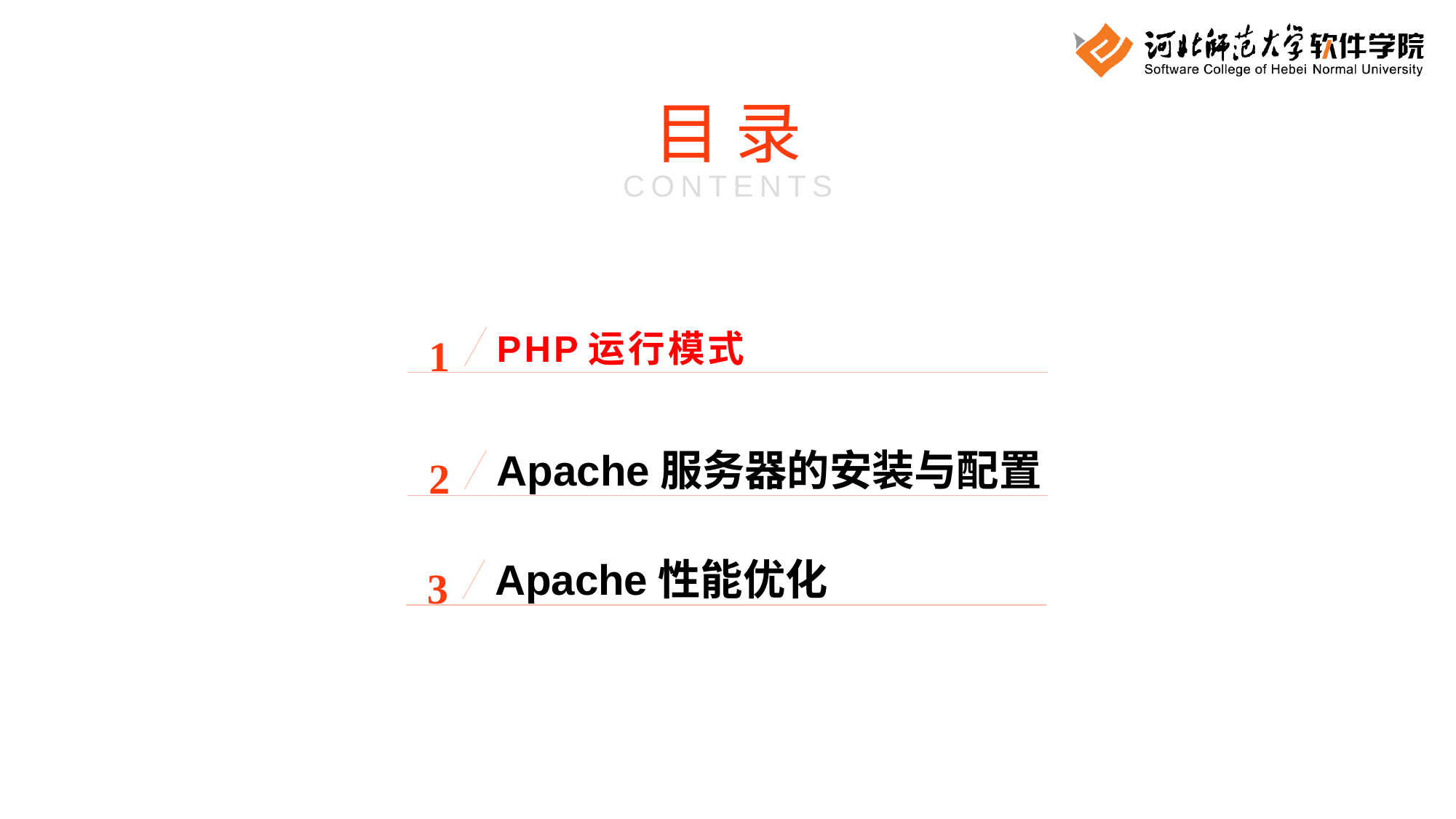

目 录
CONTENTS
1
PHP运行模式
2
Apache服务器的安装与配置
3
Apache性能优化